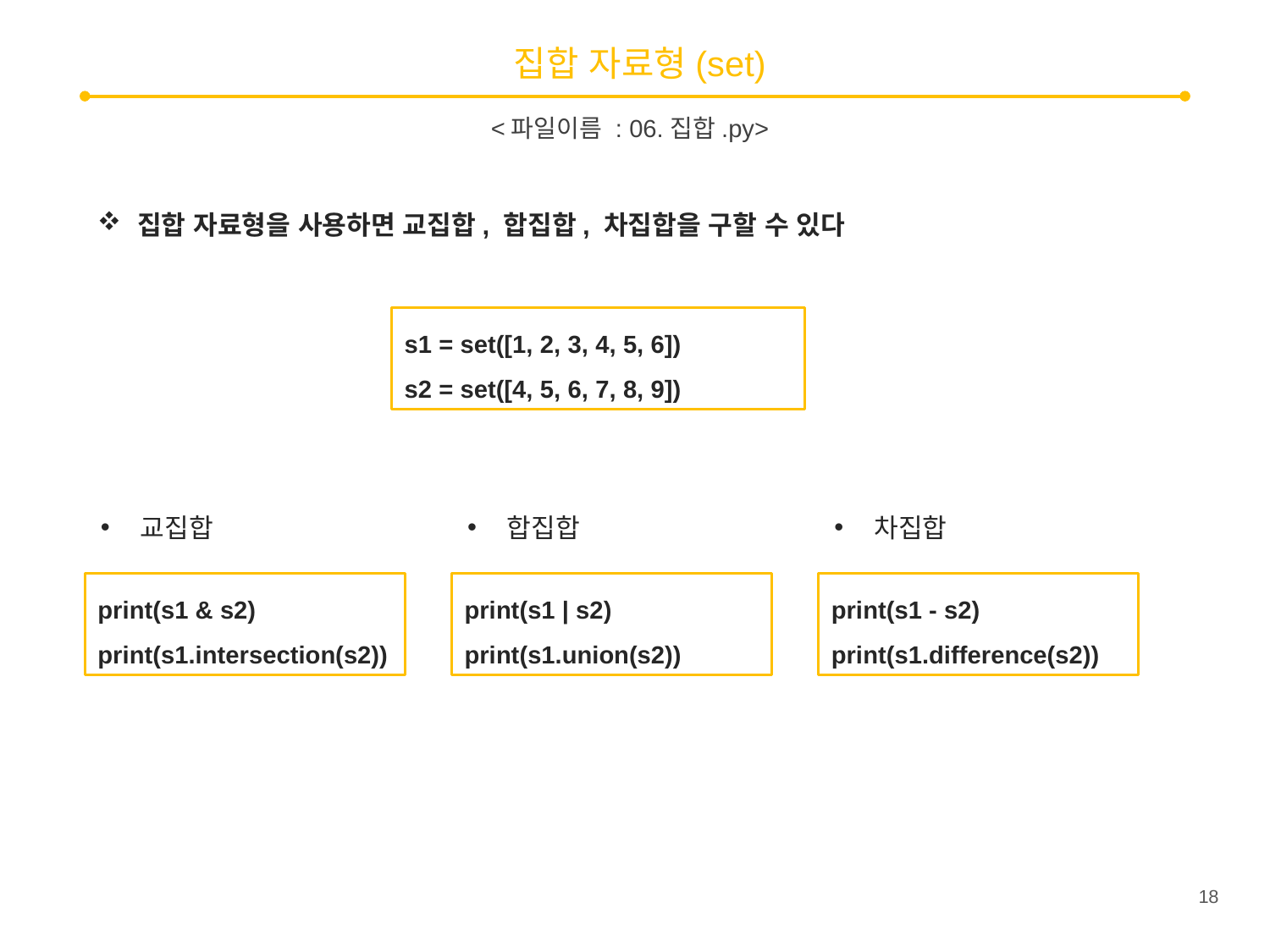

# 집합 자료형(set)
<파일이름 : 06.집합.py>
집합 자료형을 사용하면 교집합, 합집합, 차집합을 구할 수 있다
s1 = set([1, 2, 3, 4, 5, 6])
s2 = set([4, 5, 6, 7, 8, 9])
교집합
합집합
차집합
print(s1 & s2)
print(s1.intersection(s2))
print(s1 | s2)
print(s1.union(s2))
print(s1 - s2)
print(s1.difference(s2))